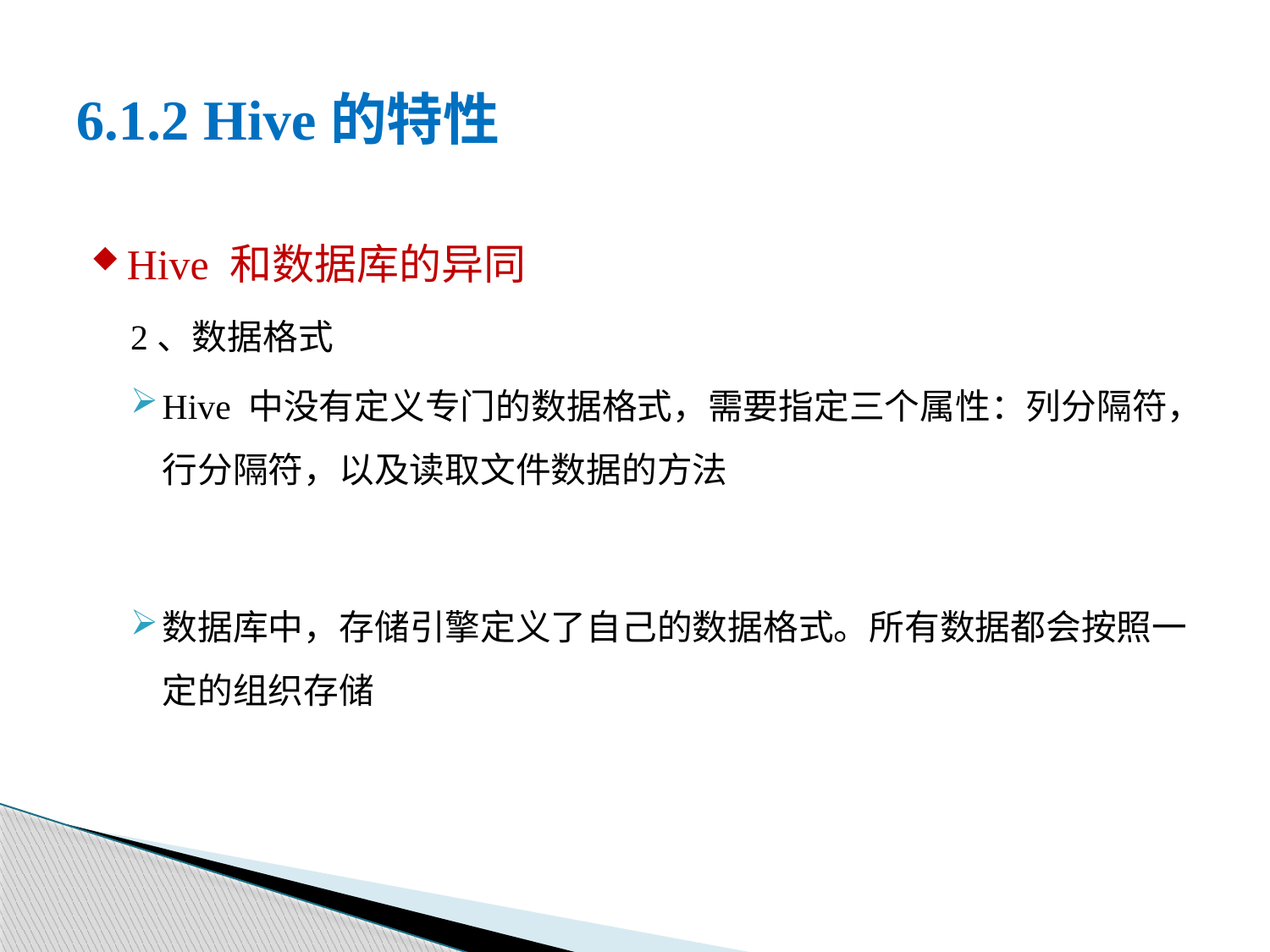

# 6.1.2 Hive的特性
Hive 和数据库的异同
2、数据格式
Hive 中没有定义专门的数据格式，需要指定三个属性：列分隔符，行分隔符，以及读取文件数据的方法

数据库中，存储引擎定义了自己的数据格式。所有数据都会按照一定的组织存储